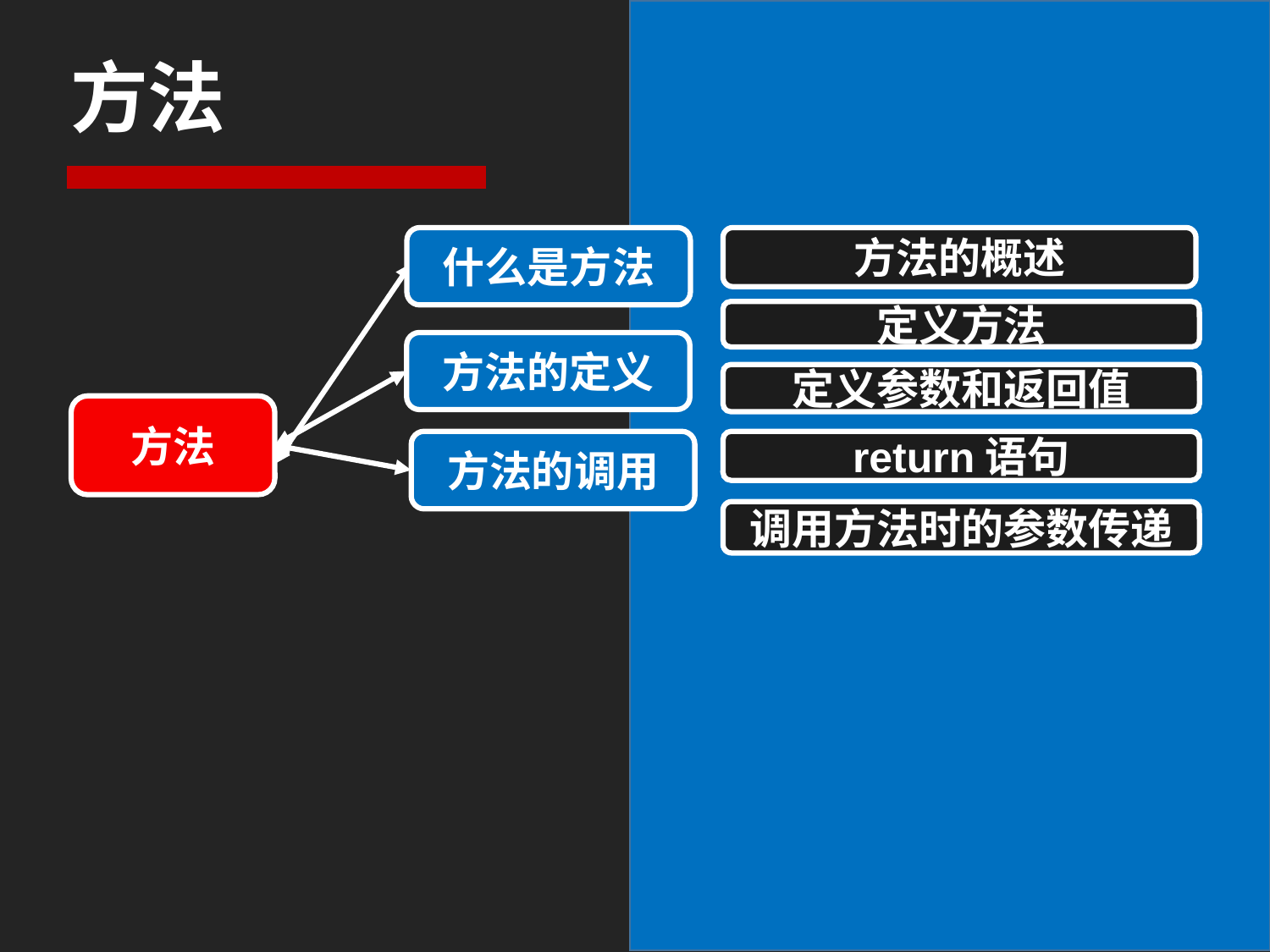

# 方法

什么是方法
方法的概述
定义方法
方法的定义
定义参数和返回值
方法
方法的调用
return语句
调用方法时的参数传递